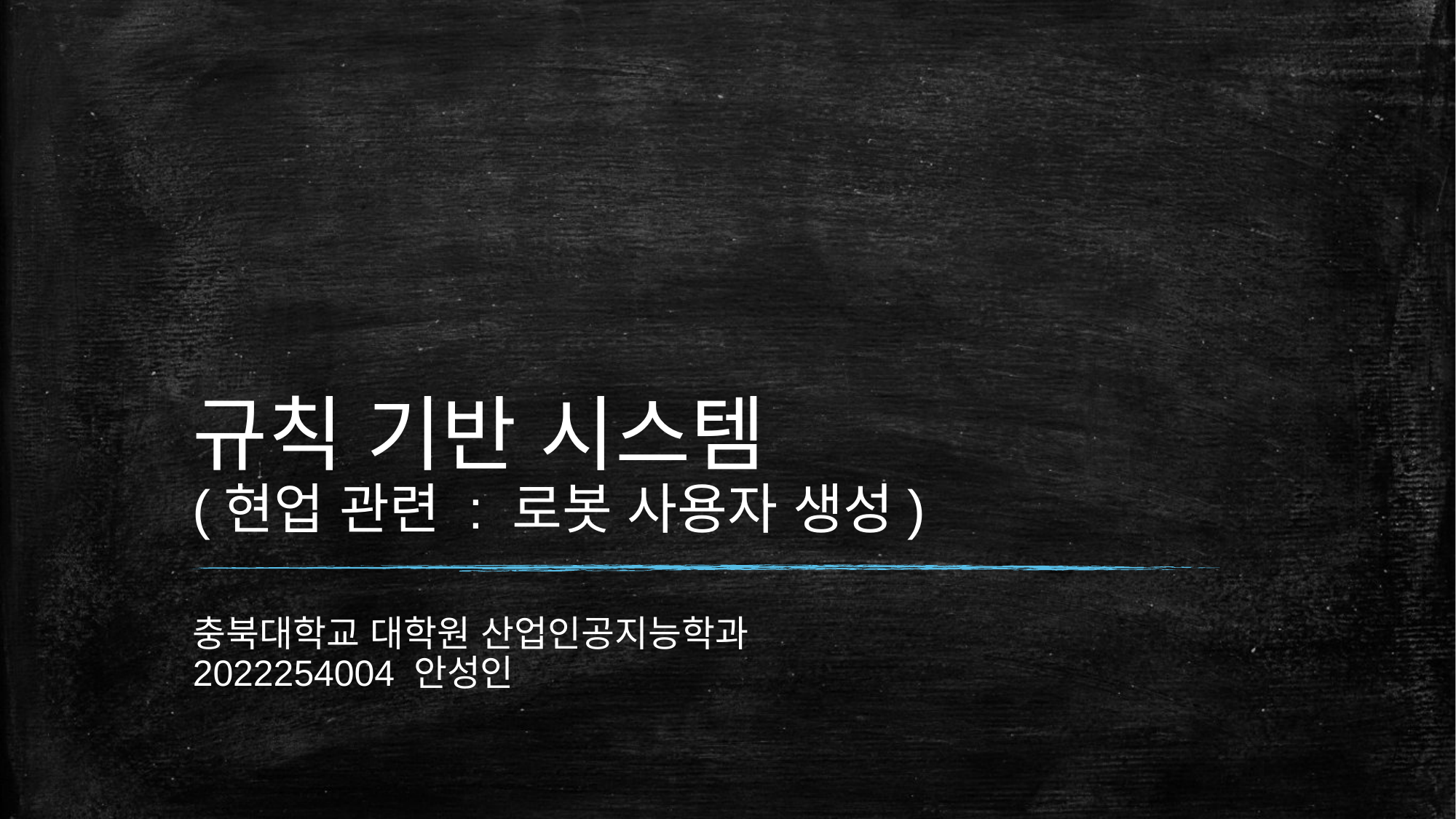

# 규칙 기반 시스템 (현업 관련 : 로봇 사용자 생성)
충북대학교 대학원 산업인공지능학과
2022254004 안성인